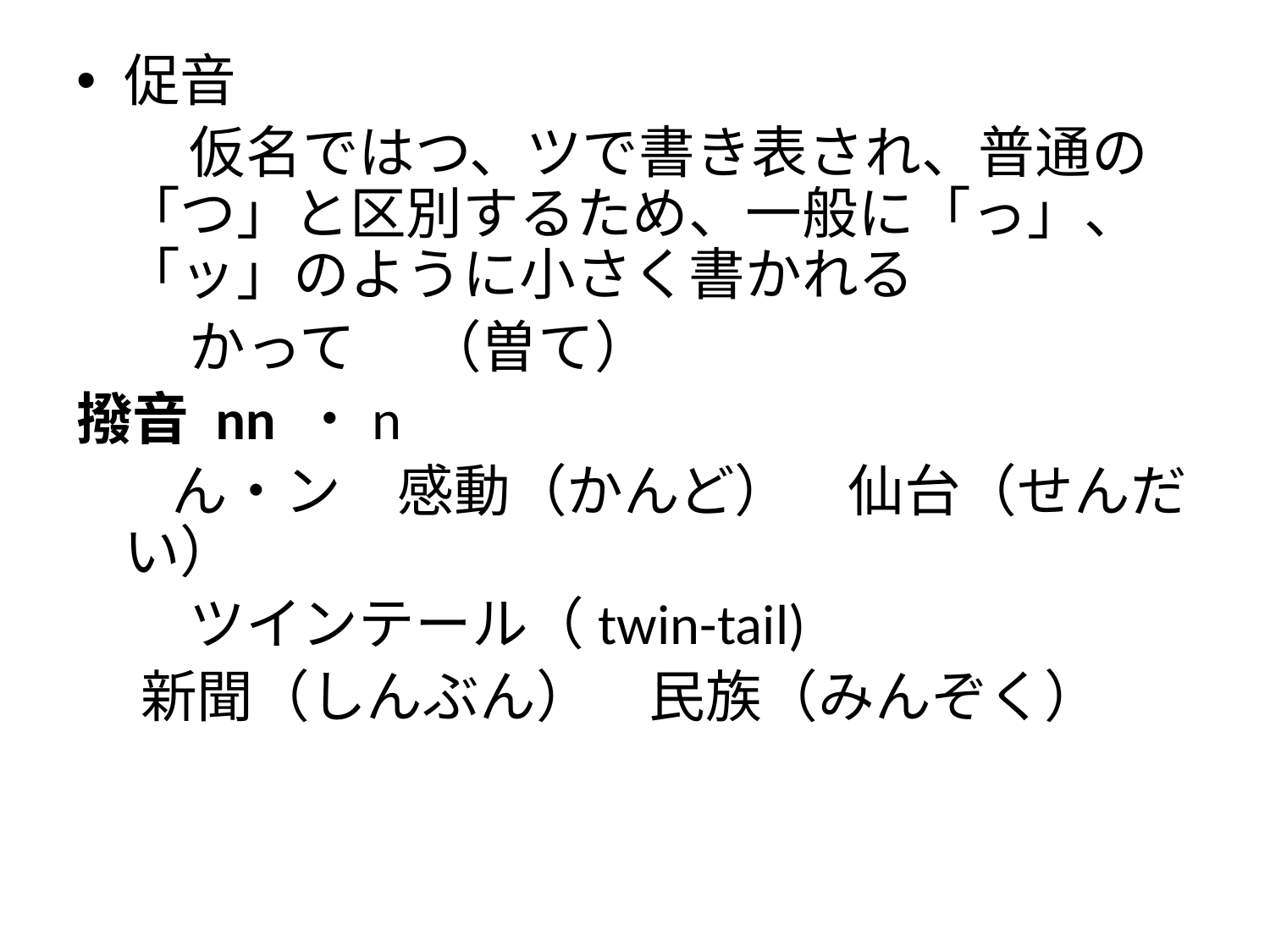

促音
　　仮名ではつ、ツで書き表され、普通の「つ」と区別するため、一般に「っ」、「ッ」のように小さく書かれる
　　かって 　（曽て）
撥音 nn ・n
  　ん・ン　感動（かんど）　仙台（せんだい）
　　ツインテール（twin-tail)
    新聞（しんぶん）　民族（みんぞく）